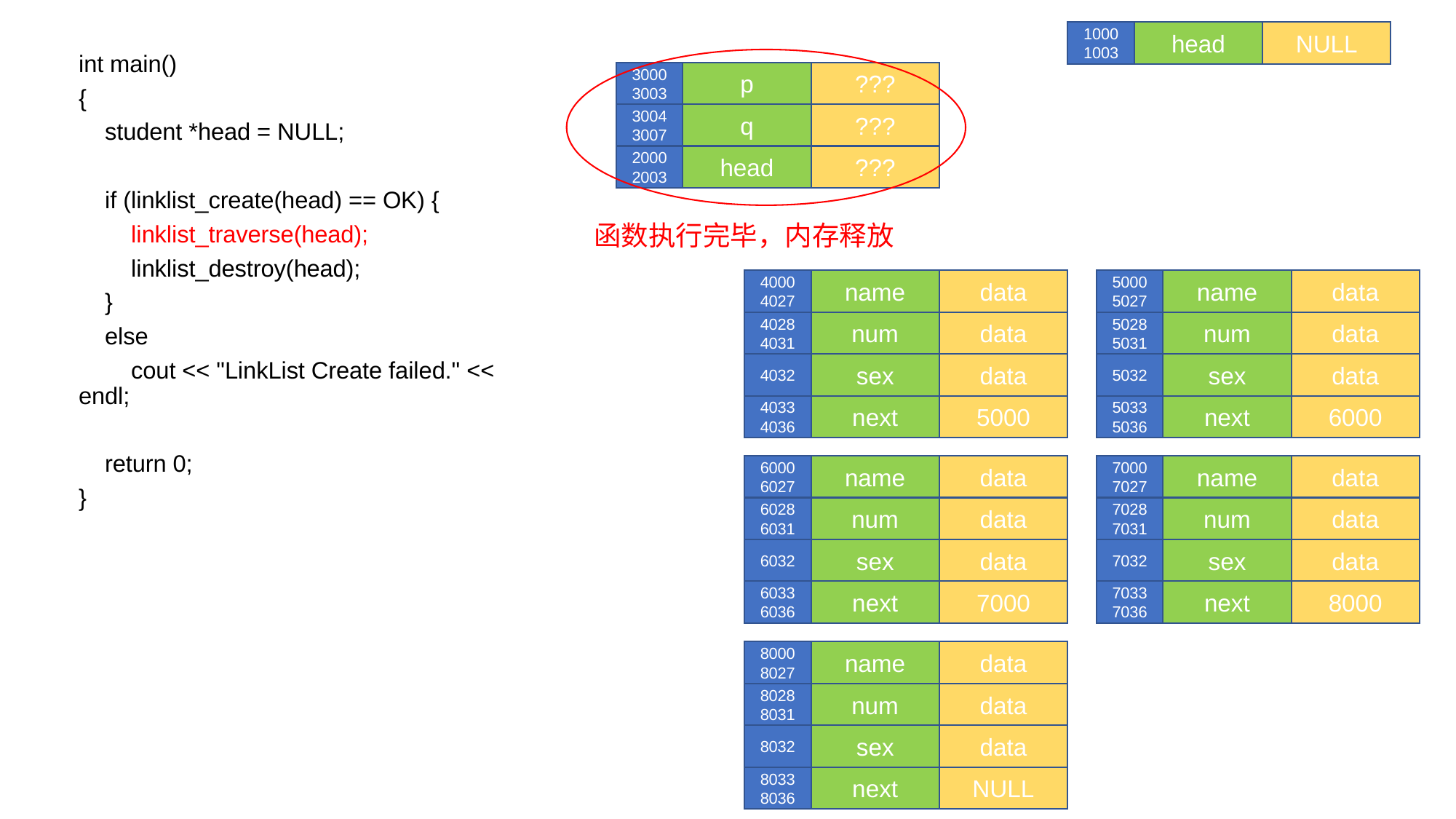

1000
1003
head
NULL
int main()
{
    student *head = NULL;

    if (linklist_create(head) == OK) {
        linklist_traverse(head);
        linklist_destroy(head);
    }
    else
        cout << "LinkList Create failed." << endl;

    return 0;
}

3000
3003
p
???
3004
3007
q
???
2000
2003
head
???
函数执行完毕，内存释放
4000
4027
name
data
4028
4031
num
data
4032
sex
data
4033
4036
next
5000
5000
5027
name
data
5028
5031
num
data
5032
sex
data
5033
5036
next
6000
6000
6027
name
data
6028
6031
num
data
6032
sex
data
6033
6036
next
7000
7000
7027
name
data
7028
7031
num
data
7032
sex
data
7033
7036
next
8000
8000
8027
name
data
8028
8031
num
data
8032
sex
data
8033
8036
next
NULL